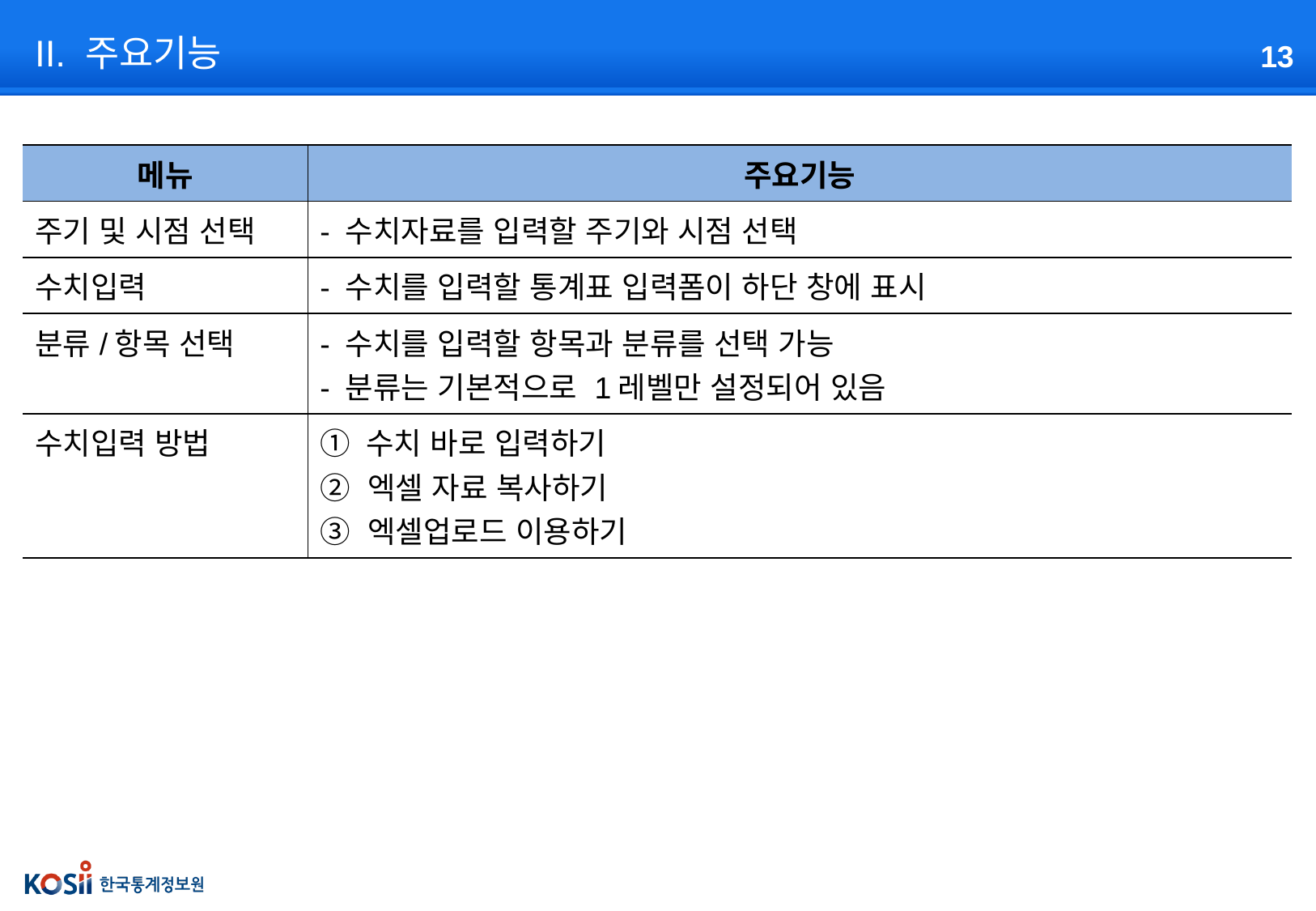

# II. 주요기능
| 메뉴 | 주요기능 |
| --- | --- |
| 주기 및 시점 선택 | - 수치자료를 입력할 주기와 시점 선택 |
| 수치입력 | - 수치를 입력할 통계표 입력폼이 하단 창에 표시 |
| 분류/항목 선택 | - 수치를 입력할 항목과 분류를 선택 가능 - 분류는 기본적으로 1레벨만 설정되어 있음 |
| 수치입력 방법 | ① 수치 바로 입력하기 ② 엑셀 자료 복사하기 ③ 엑셀업로드 이용하기 |